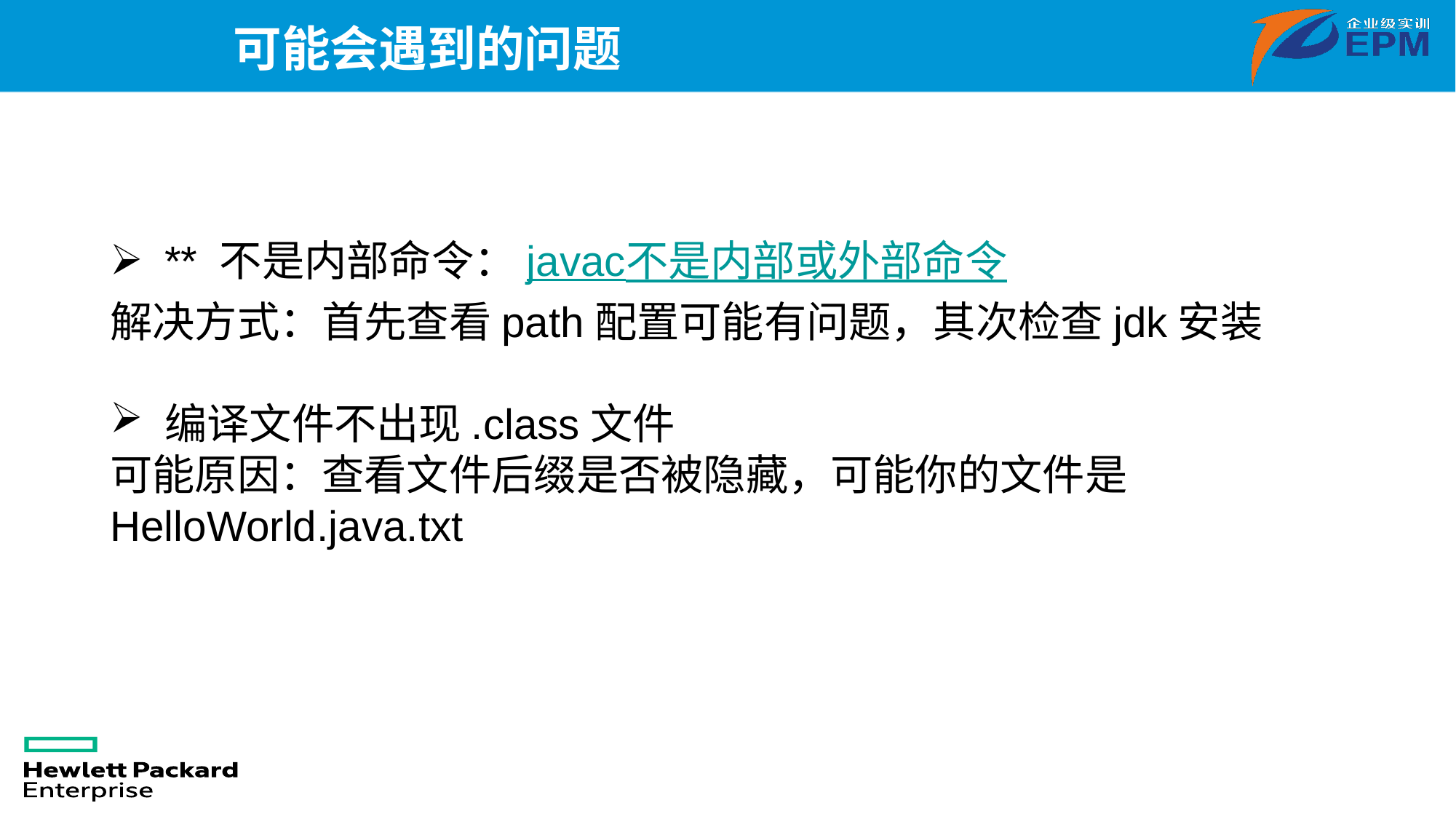

可能会遇到的问题
** 不是内部命令：javac不是内部或外部命令
解决方式：首先查看path配置可能有问题，其次检查jdk安装

编译文件不出现.class文件
可能原因：查看文件后缀是否被隐藏，可能你的文件是HelloWorld.java.txt